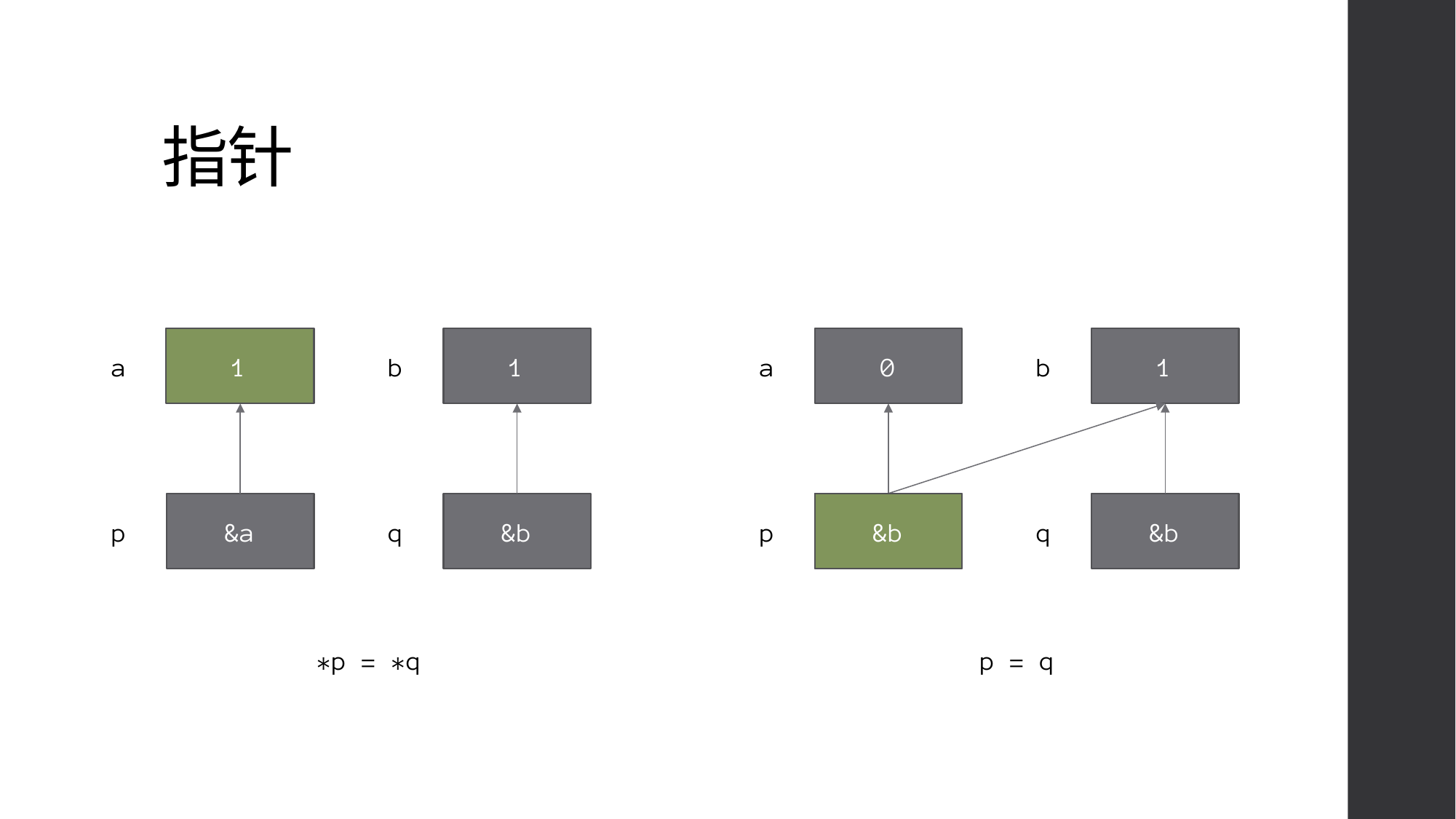

# 指针
a
0
1
b
1
a
0
b
1
p
&a
q
&b
p
&a
&b
q
&b
*p = *q
p = q